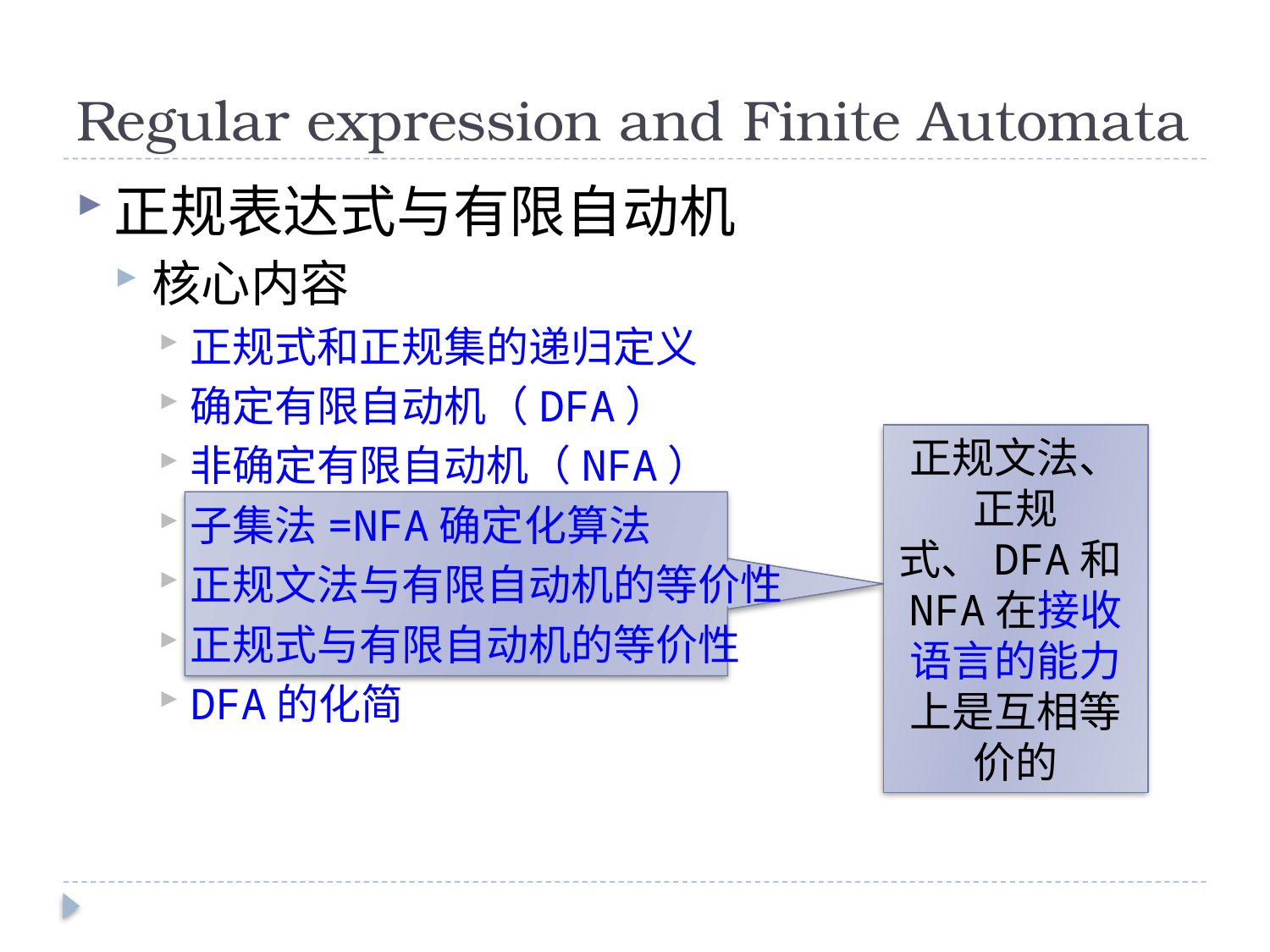

# Regular expression and Finite Automata
正规表达式与有限自动机
核心内容
正规式和正规集的递归定义
确定有限自动机（DFA）
非确定有限自动机（NFA）
子集法=NFA确定化算法
正规文法与有限自动机的等价性
正规式与有限自动机的等价性
DFA的化简

正规文法、正规式、DFA和NFA在接收语言的能力上是互相等价的